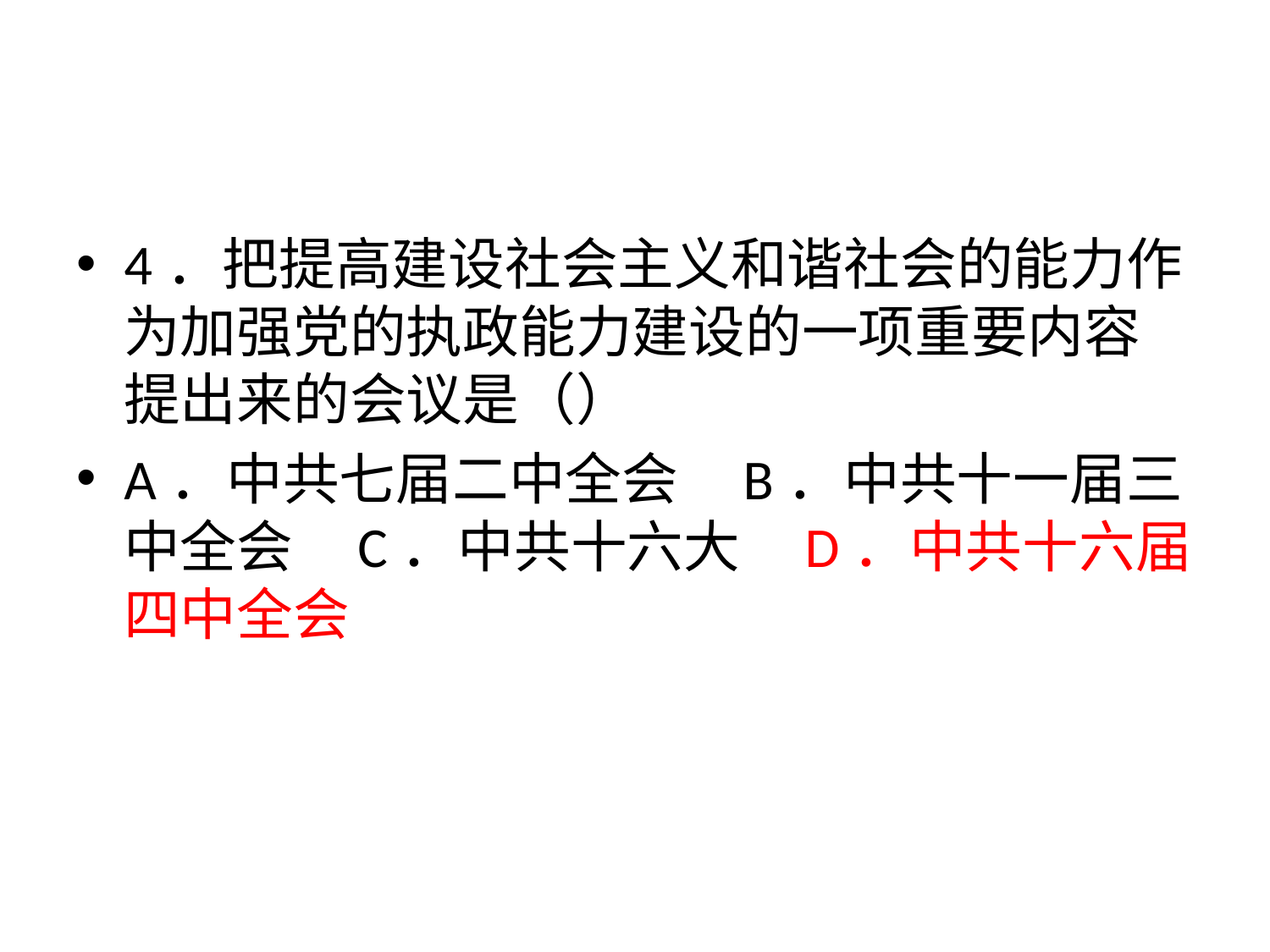

#
4．把提高建设社会主义和谐社会的能力作为加强党的执政能力建设的一项重要内容提出来的会议是（）
A．中共七届二中全会    B．中共十一届三中全会    C．中共十六大    D．中共十六届四中全会